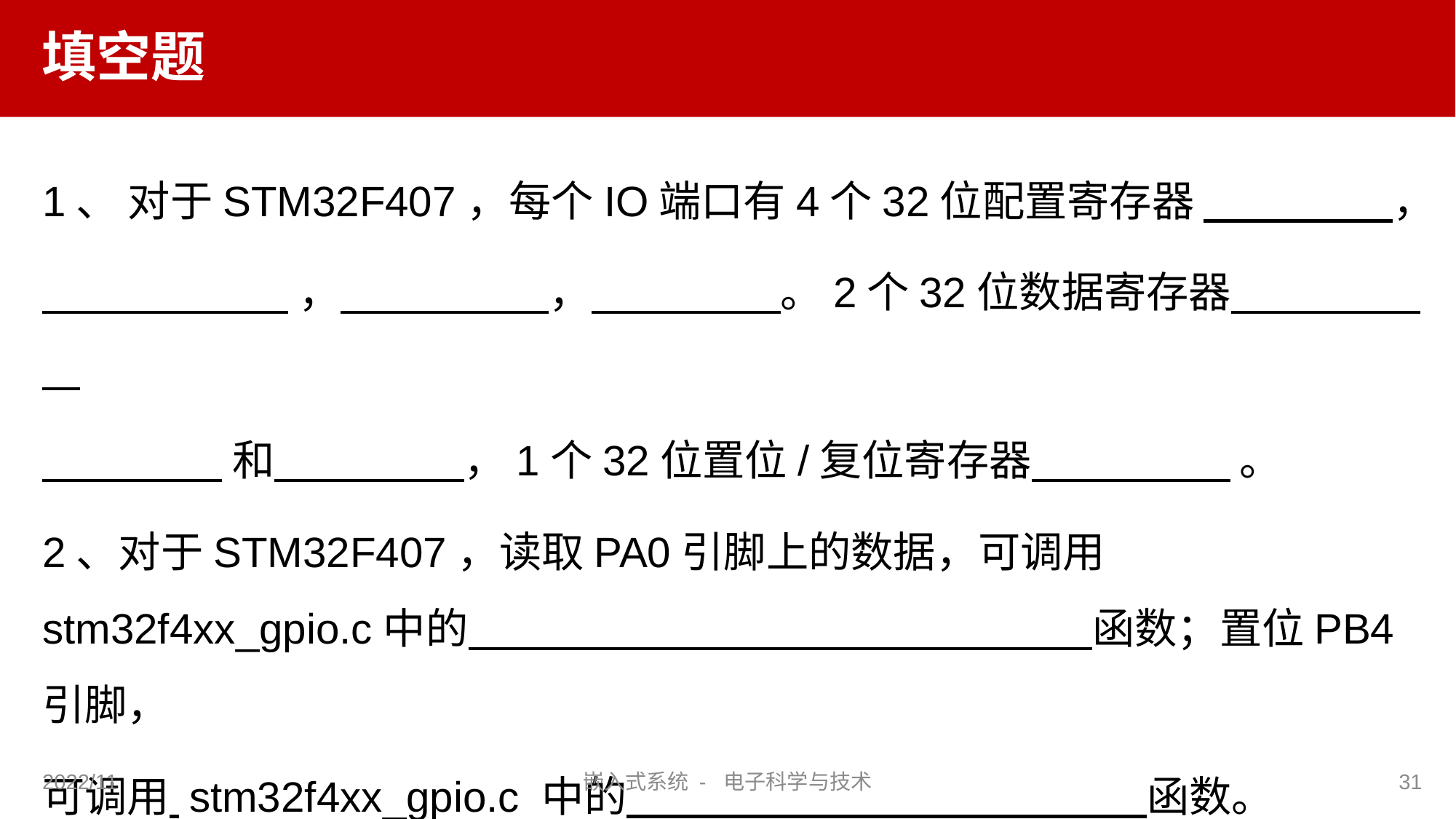

# 填空题
1、 对于STM32F407，每个IO端口有4个32位配置寄存器                     ，
                          ，                      ，                    。2个32位数据寄存器
                   和                    ，1个32位置位/复位寄存器                      。
2、对于STM32F407，读取PA0引脚上的数据，可调用stm32f4xx_gpio.c中的                                                                  函数；置位PB4引脚，
可调用 stm32f4xx_gpio.c 中的                                                       函数。
2022/11
嵌入式系统 -  电子科学与技术
31